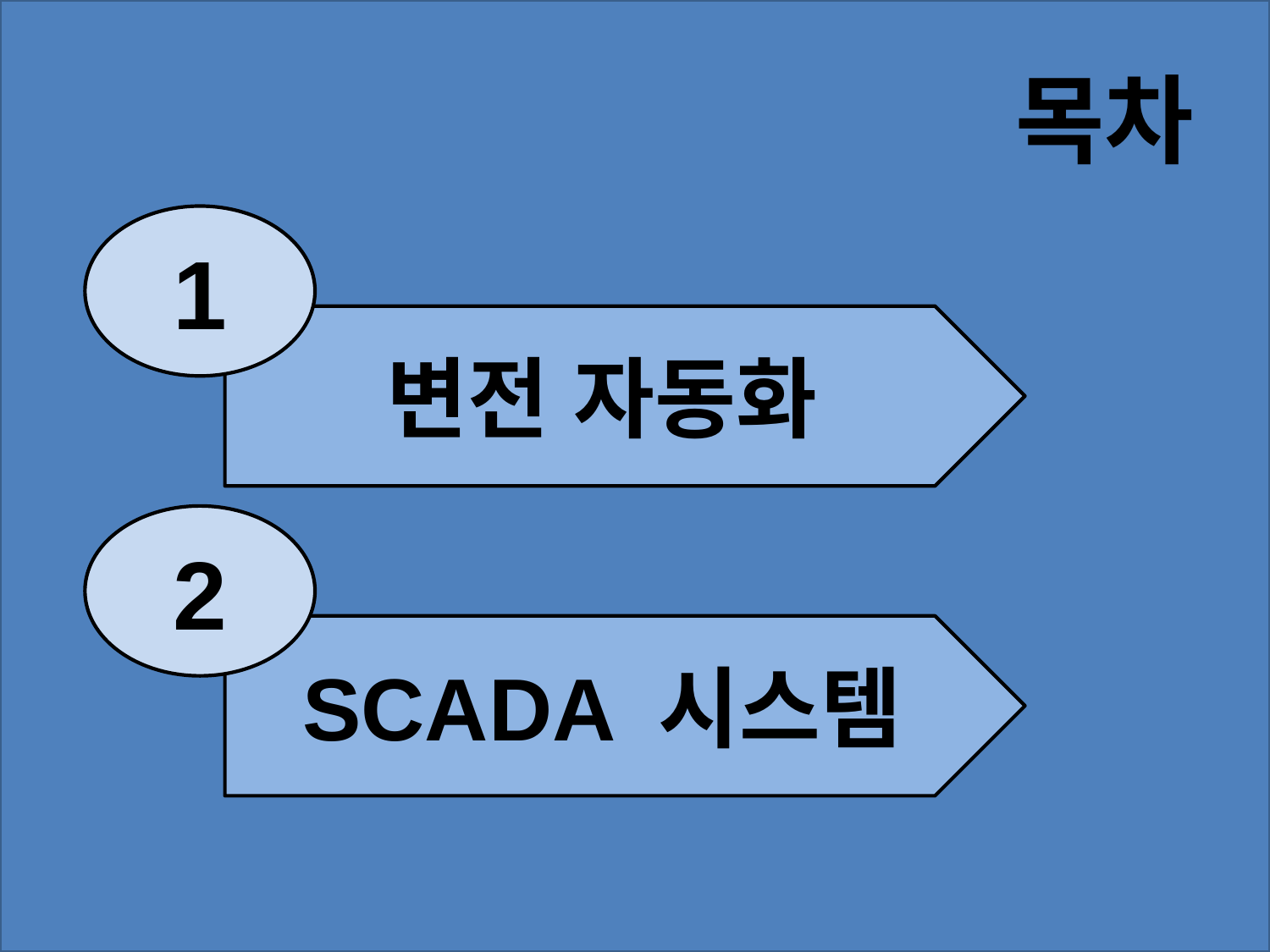

# 목차
1
변전 자동화
2
SCADA 시스템